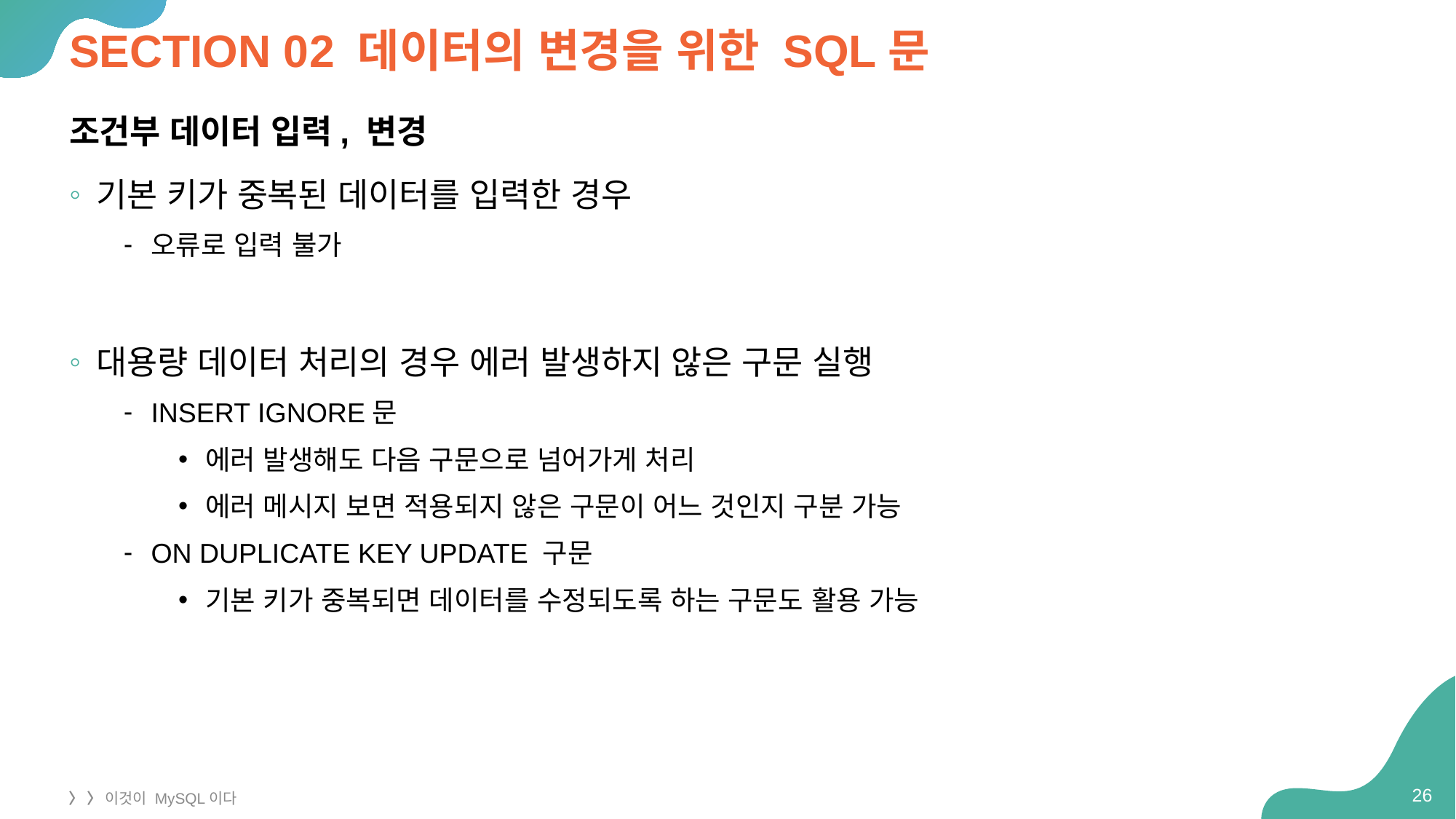

# SECTION 02 데이터의 변경을 위한 SQL문
조건부 데이터 입력, 변경
기본 키가 중복된 데이터를 입력한 경우
오류로 입력 불가

대용량 데이터 처리의 경우 에러 발생하지 않은 구문 실행
INSERT IGNORE문
에러 발생해도 다음 구문으로 넘어가게 처리
에러 메시지 보면 적용되지 않은 구문이 어느 것인지 구분 가능
ON DUPLICATE KEY UPDATE 구문
기본 키가 중복되면 데이터를 수정되도록 하는 구문도 활용 가능
26
〉 〉 이것이 MySQL이다